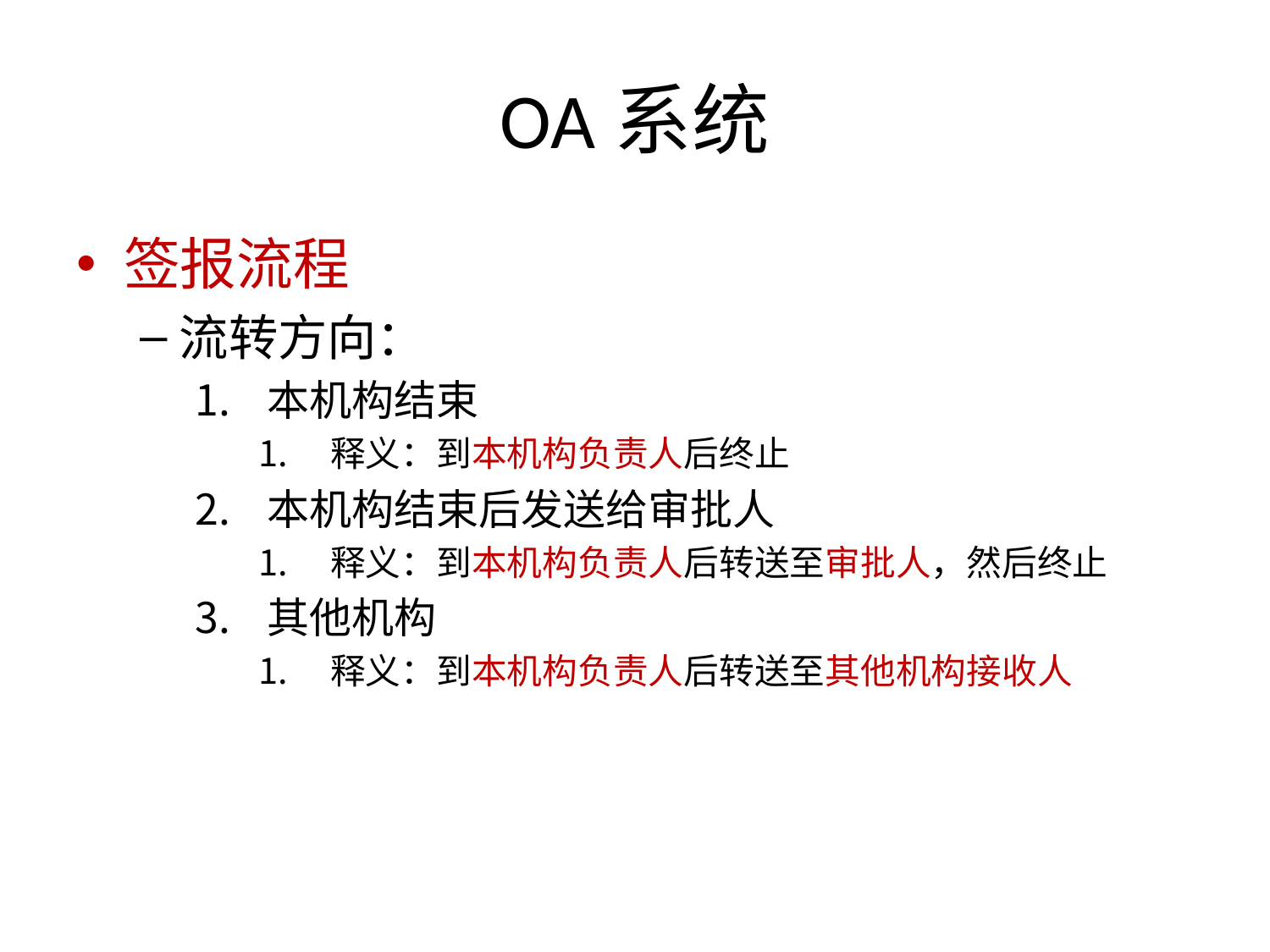

# OA系统
签报流程
流转方向：
本机构结束
释义：到本机构负责人后终止
本机构结束后发送给审批人
释义：到本机构负责人后转送至审批人，然后终止
其他机构
释义：到本机构负责人后转送至其他机构接收人